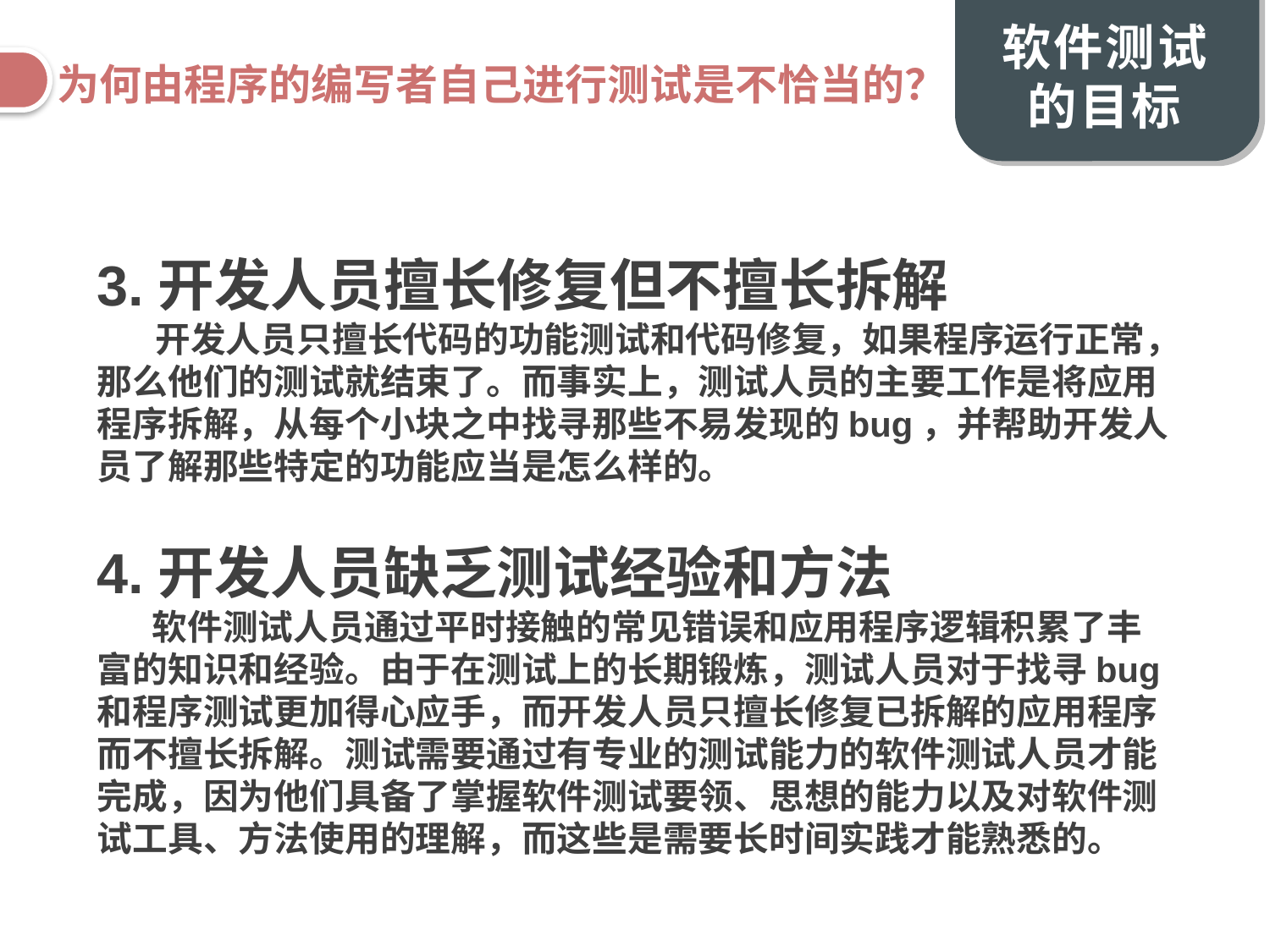

软件测试
的目标

为何由程序的编写者自己进行测试是不恰当的？
3.开发人员擅长修复但不擅长拆解
       开发人员只擅长代码的功能测试和代码修复，如果程序运行正常，那么他们的测试就结束了。而事实上，测试人员的主要工作是将应用程序拆解，从每个小块之中找寻那些不易发现的bug，并帮助开发人员了解那些特定的功能应当是怎么样的。

4.开发人员缺乏测试经验和方法
       软件测试人员通过平时接触的常见错误和应用程序逻辑积累了丰富的知识和经验。由于在测试上的长期锻炼，测试人员对于找寻bug和程序测试更加得心应手，而开发人员只擅长修复已拆解的应用程序而不擅长拆解。测试需要通过有专业的测试能力的软件测试人员才能完成，因为他们具备了掌握软件测试要领、思想的能力以及对软件测试工具、方法使用的理解，而这些是需要长时间实践才能熟悉的。